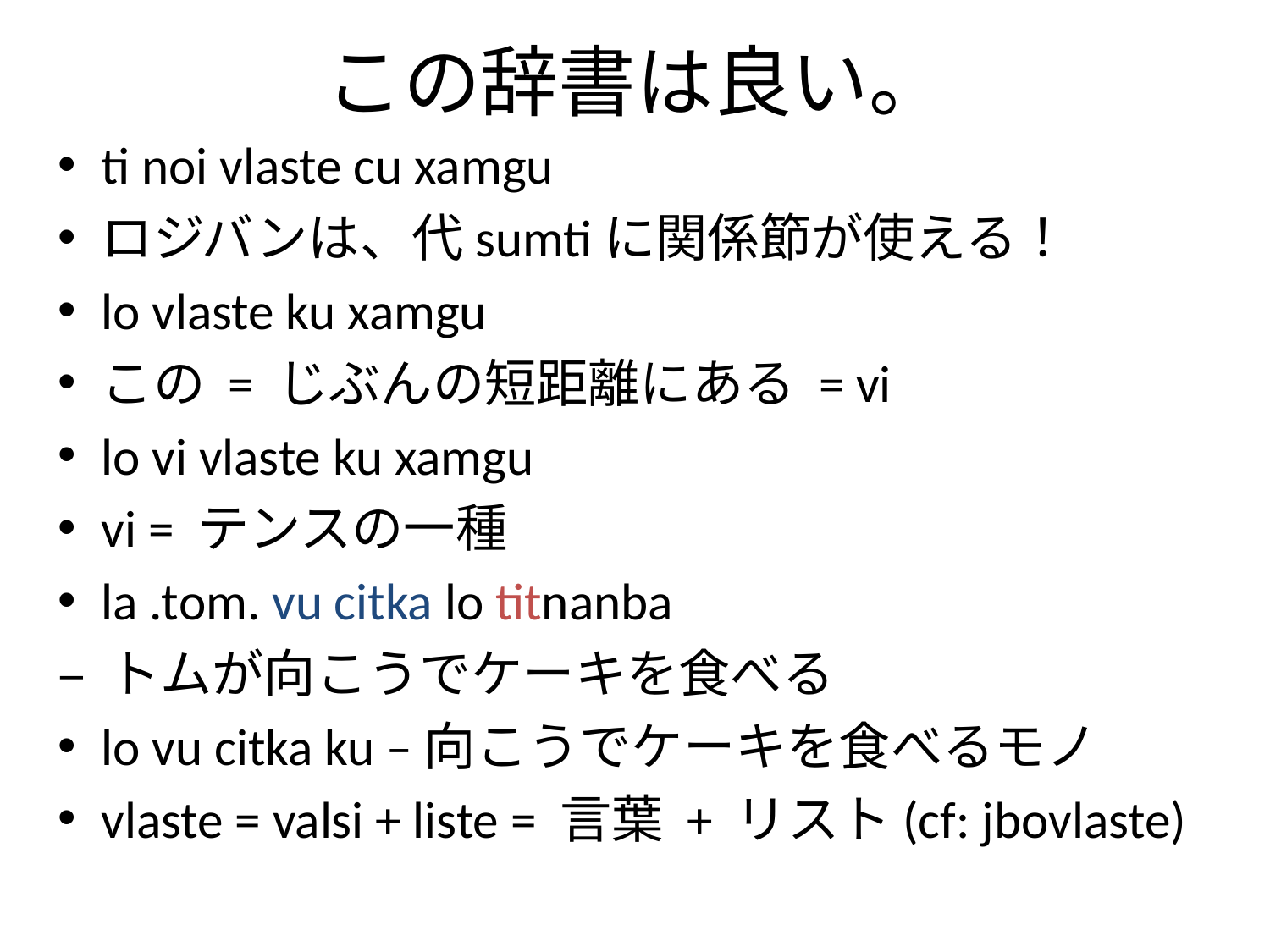

# この辞書は良い。
ti noi vlaste cu xamgu
ロジバンは、代sumtiに関係節が使える！
lo vlaste ku xamgu
この = じぶんの短距離にある = vi
lo vi vlaste ku xamgu
vi = テンスの一種
la .tom. vu citka lo titnanba
– トムが向こうでケーキを食べる
lo vu citka ku –向こうでケーキを食べるモノ
vlaste = valsi + liste = 言葉 + リスト(cf: jbovlaste)